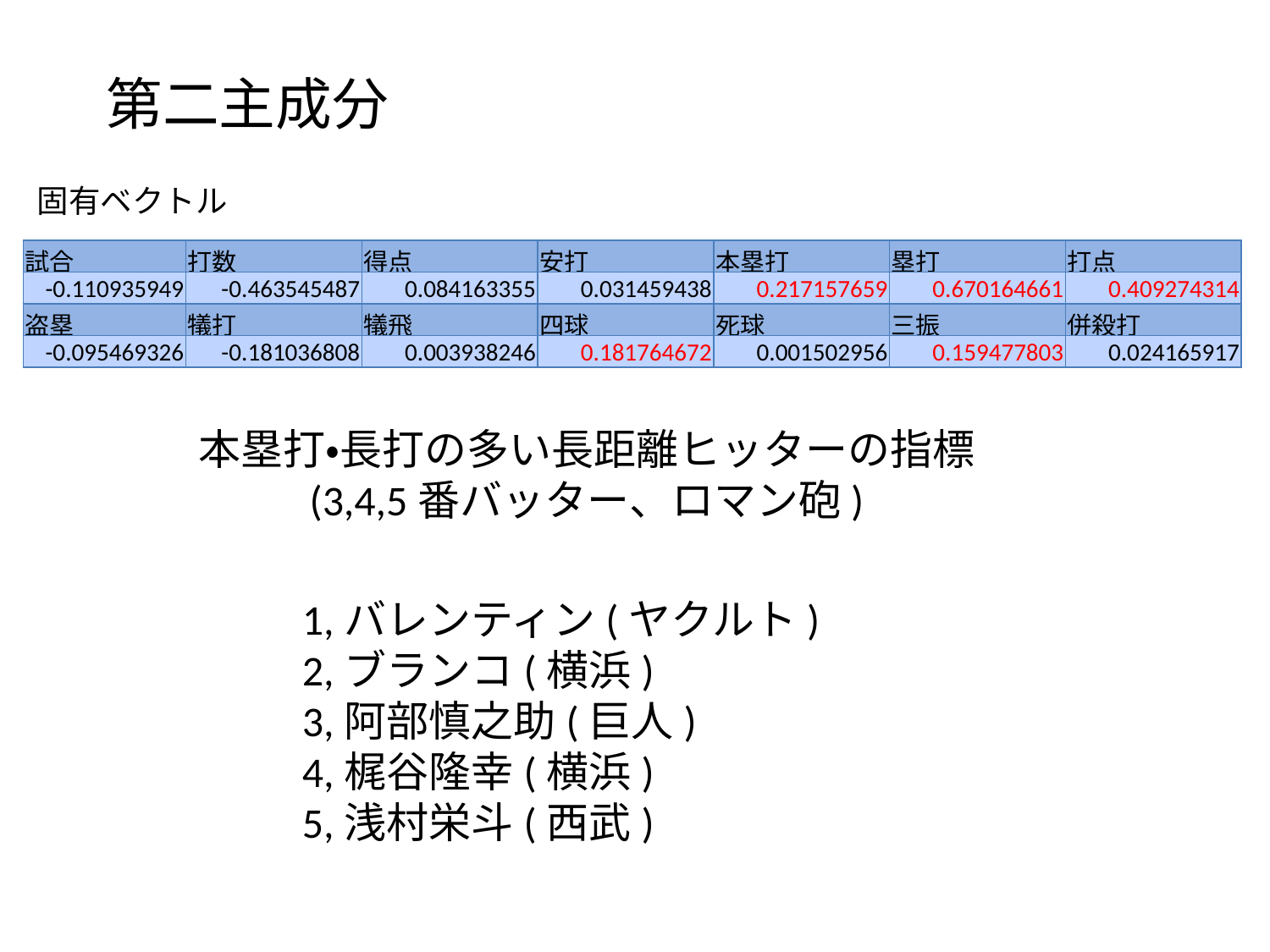

第二主成分
固有ベクトル
| 試合 | 打数 | 得点 | 安打 | 本塁打 | 塁打 | 打点 |
| --- | --- | --- | --- | --- | --- | --- |
| -0.110935949 | -0.463545487 | 0.084163355 | 0.031459438 | 0.217157659 | 0.670164661 | 0.409274314 |
| 盗塁 | 犠打 | 犠飛 | 四球 | 死球 | 三振 | 併殺打 |
| -0.095469326 | -0.181036808 | 0.003938246 | 0.181764672 | 0.001502956 | 0.159477803 | 0.024165917 |
本塁打・長打の多い長距離ヒッターの指標
(3,4,5番バッター、ロマン砲)
1,バレンティン(ヤクルト)
2,ブランコ(横浜)
3,阿部慎之助(巨人)
4,梶谷隆幸(横浜)
5,浅村栄斗(西武)